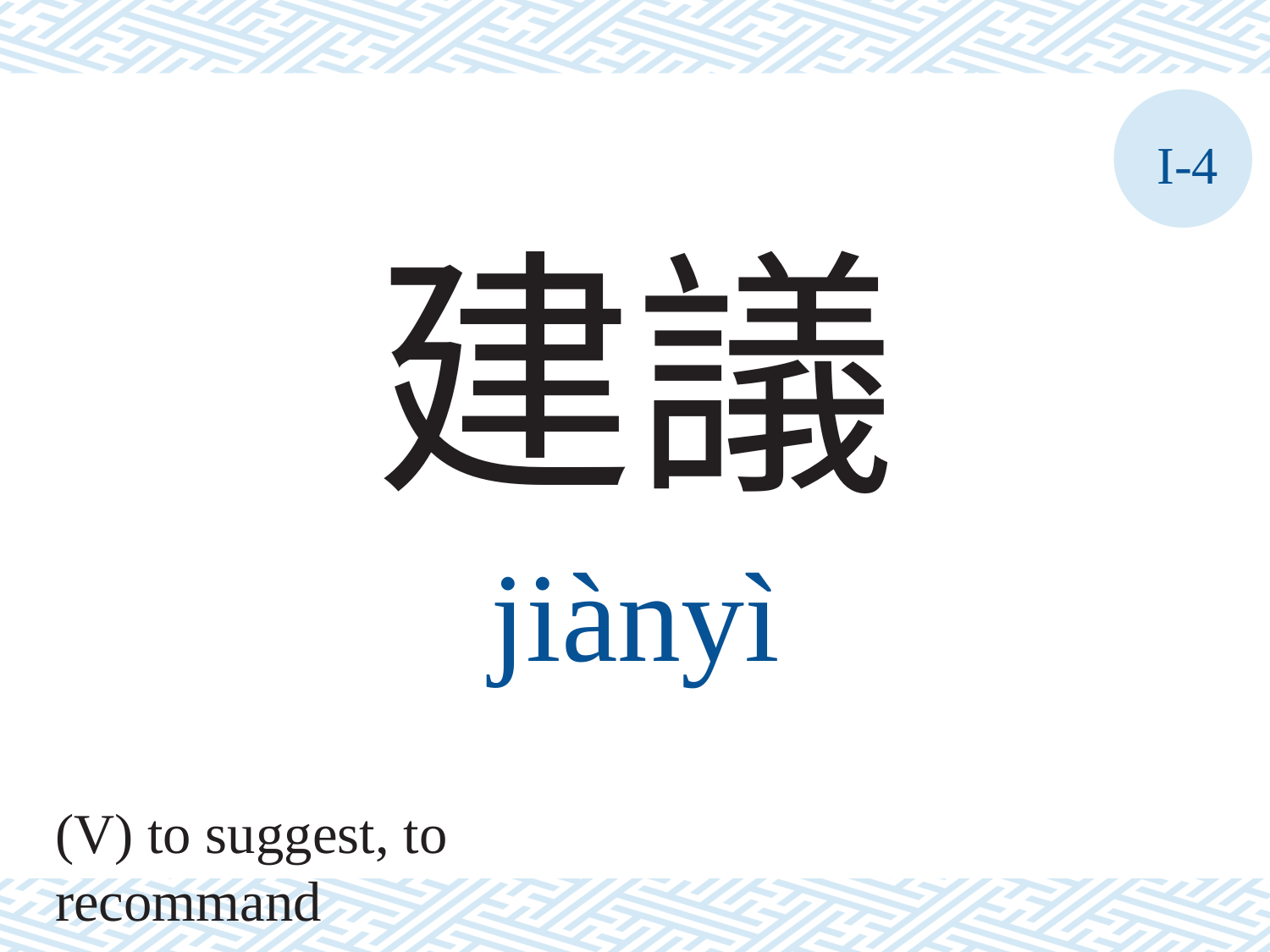

I-4
建議
jiànyì
(V) to suggest, to recommand